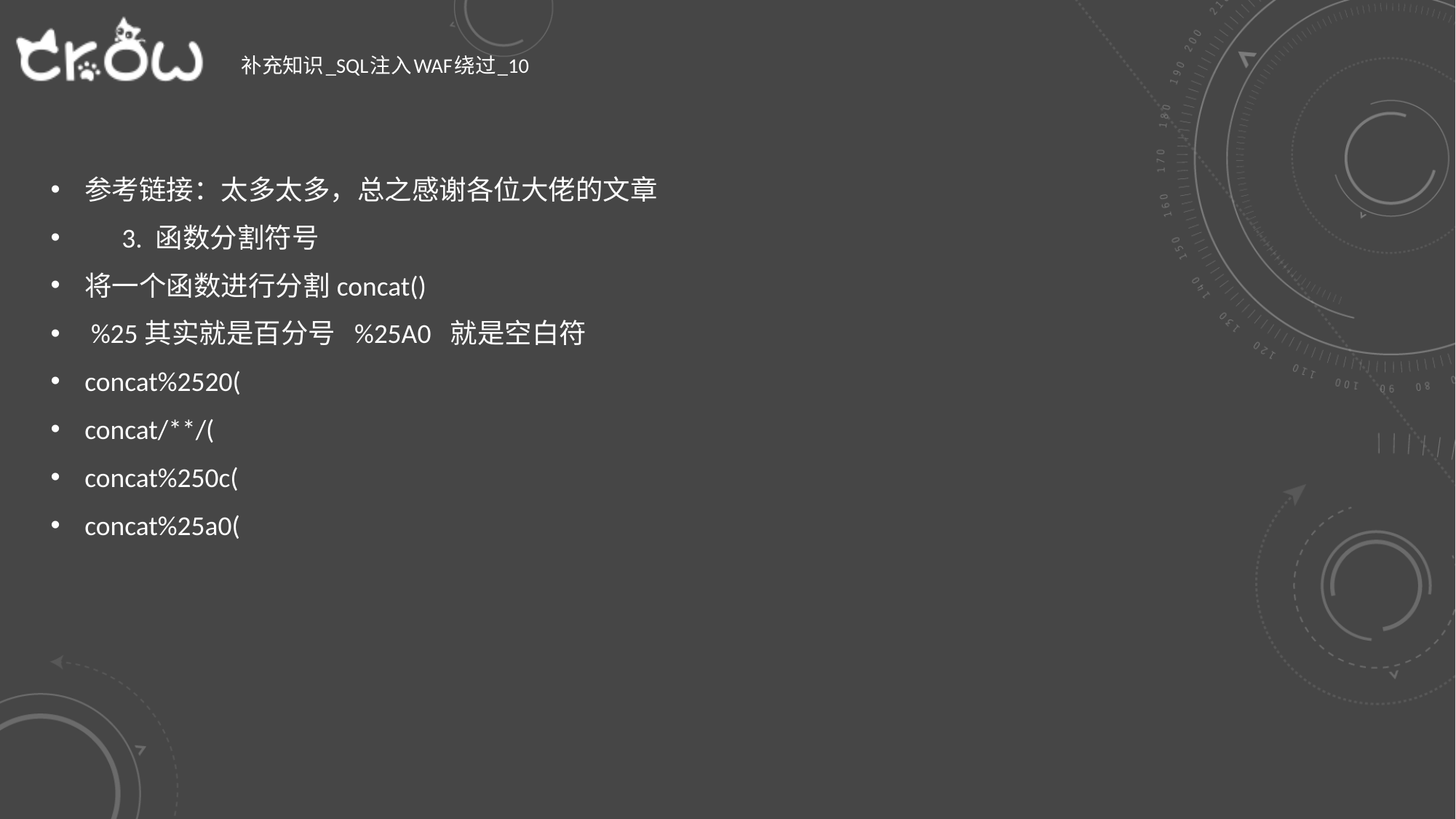

# 补充知识_sql注入WAF绕过_10
参考链接：太多太多，总之感谢各位大佬的文章
      3. 函数分割符号
将一个函数进行分割concat()
 %25其实就是百分号  %25A0  就是空白符
concat%2520(
concat/**/(
concat%250c(
concat%25a0(